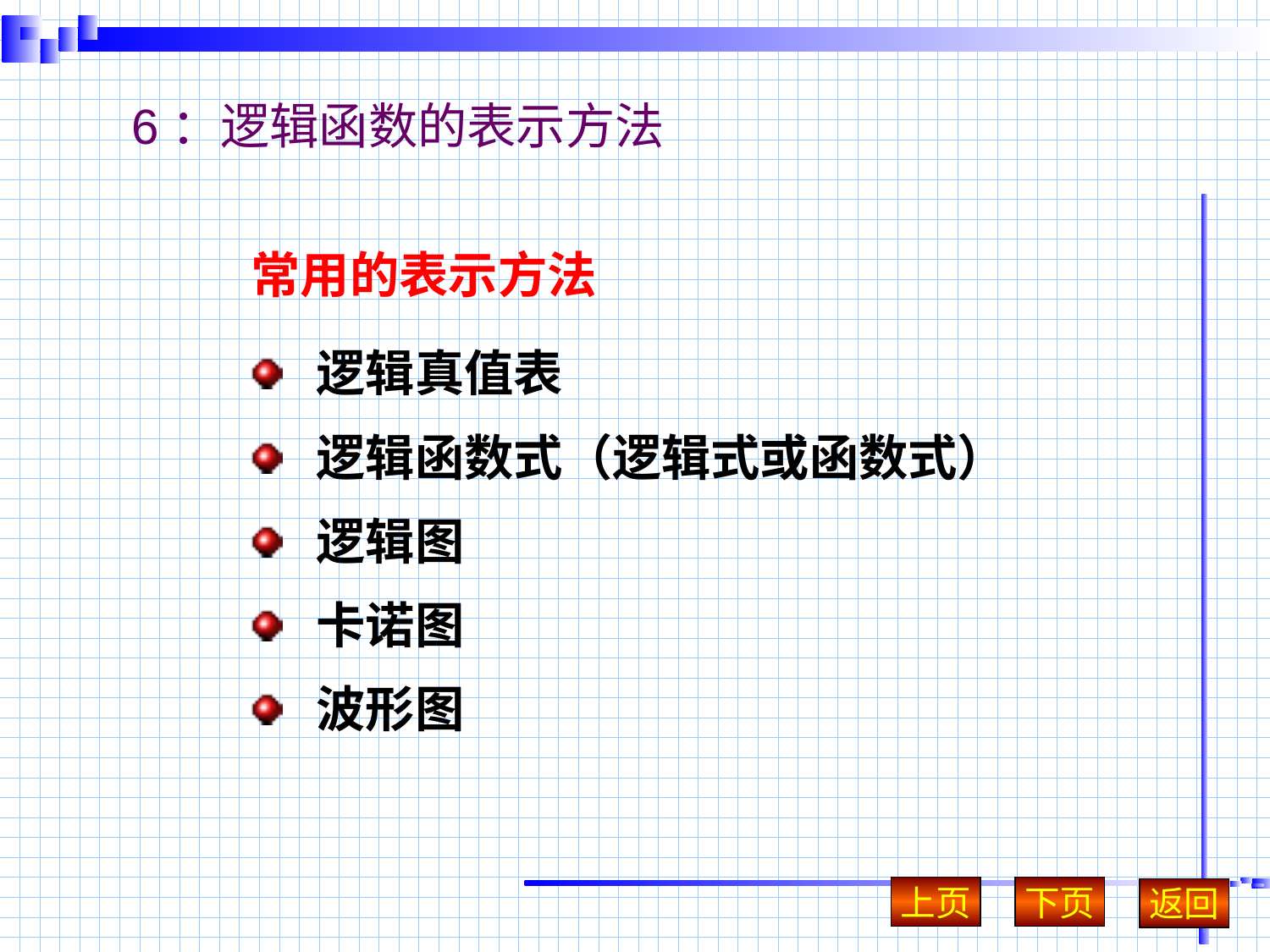

# 6：逻辑函数的表示方法
常用的表示方法
  逻辑真值表
  逻辑函数式（逻辑式或函数式）
  逻辑图
  卡诺图
  波形图
上页
下页
返回